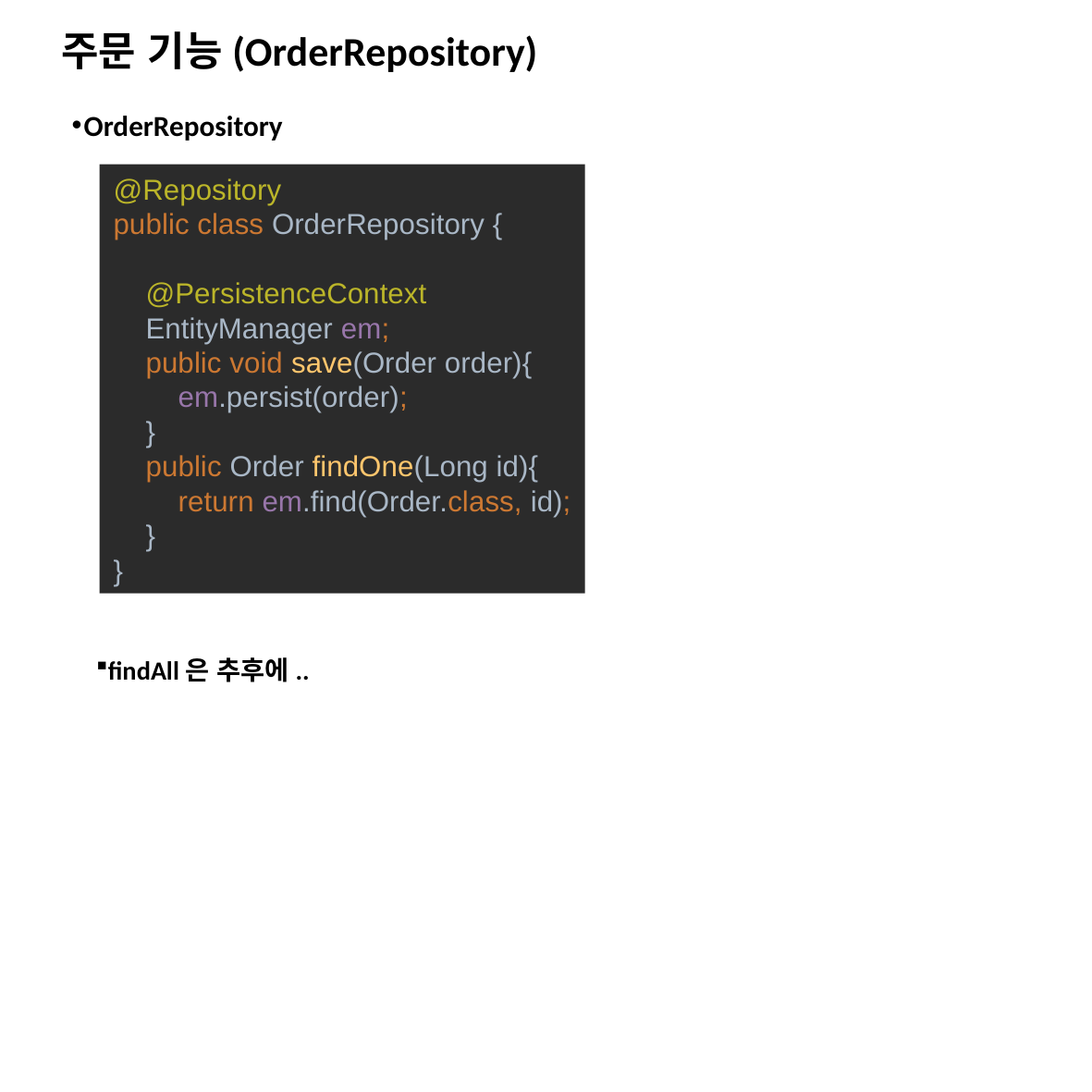

# 주문 기능(OrderRepository)
OrderRepository

findAll은 추후에..

@Repository
public class OrderRepository {
    @PersistenceContext
    EntityManager em;
    public void save(Order order){
        em.persist(order);
    }
    public Order findOne(Long id){
        return em.find(Order.class, id);
    }
}